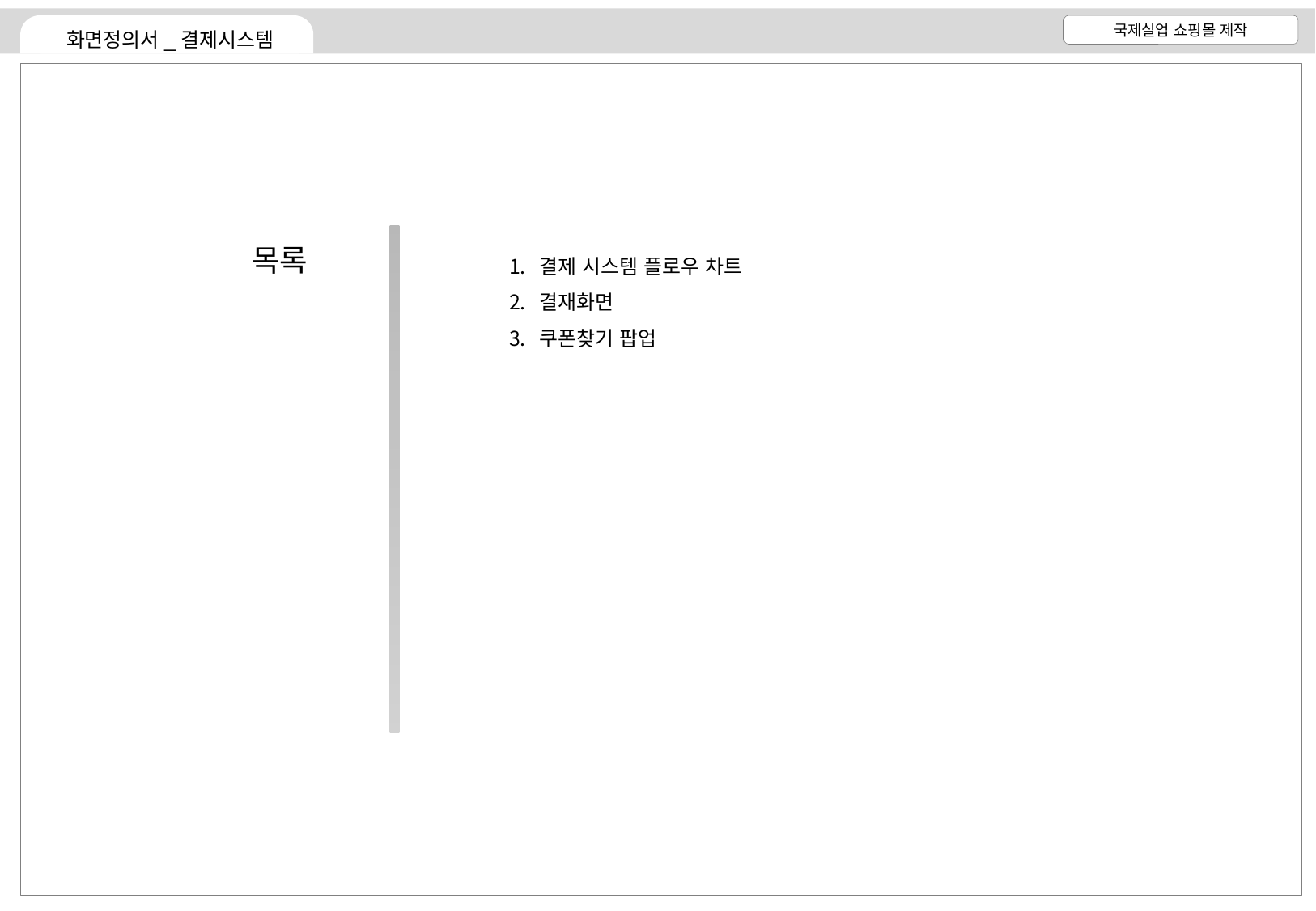

목록
결제 시스템 플로우 차트
결재화면
쿠폰찾기 팝업